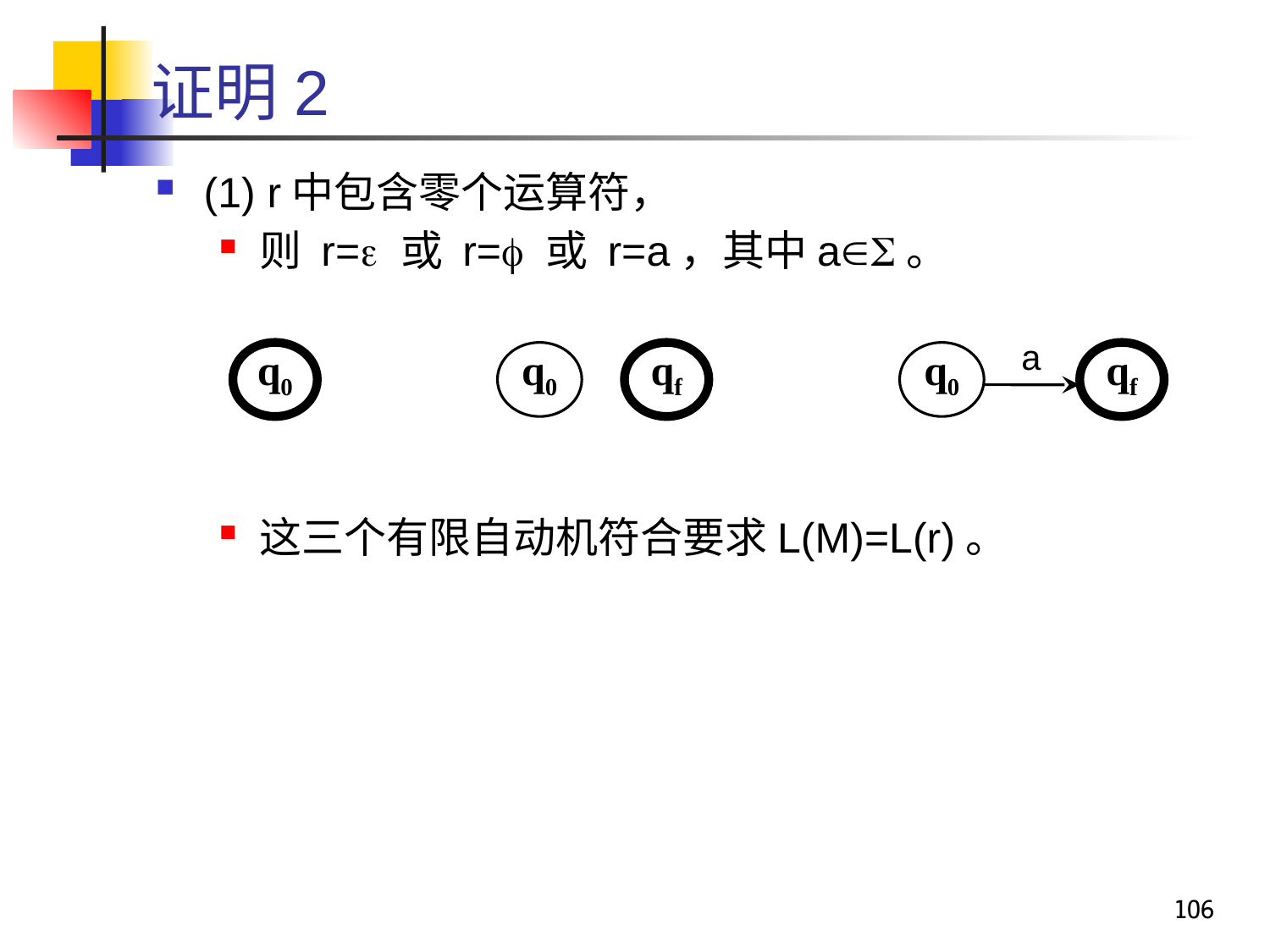

# 证明2
(1) r中包含零个运算符，
则 r=ε 或 r=φ 或 r=a，其中a∈Σ。

这三个有限自动机符合要求L(M)=L(r)。
a
q0
qf

q0
q0
qf
106